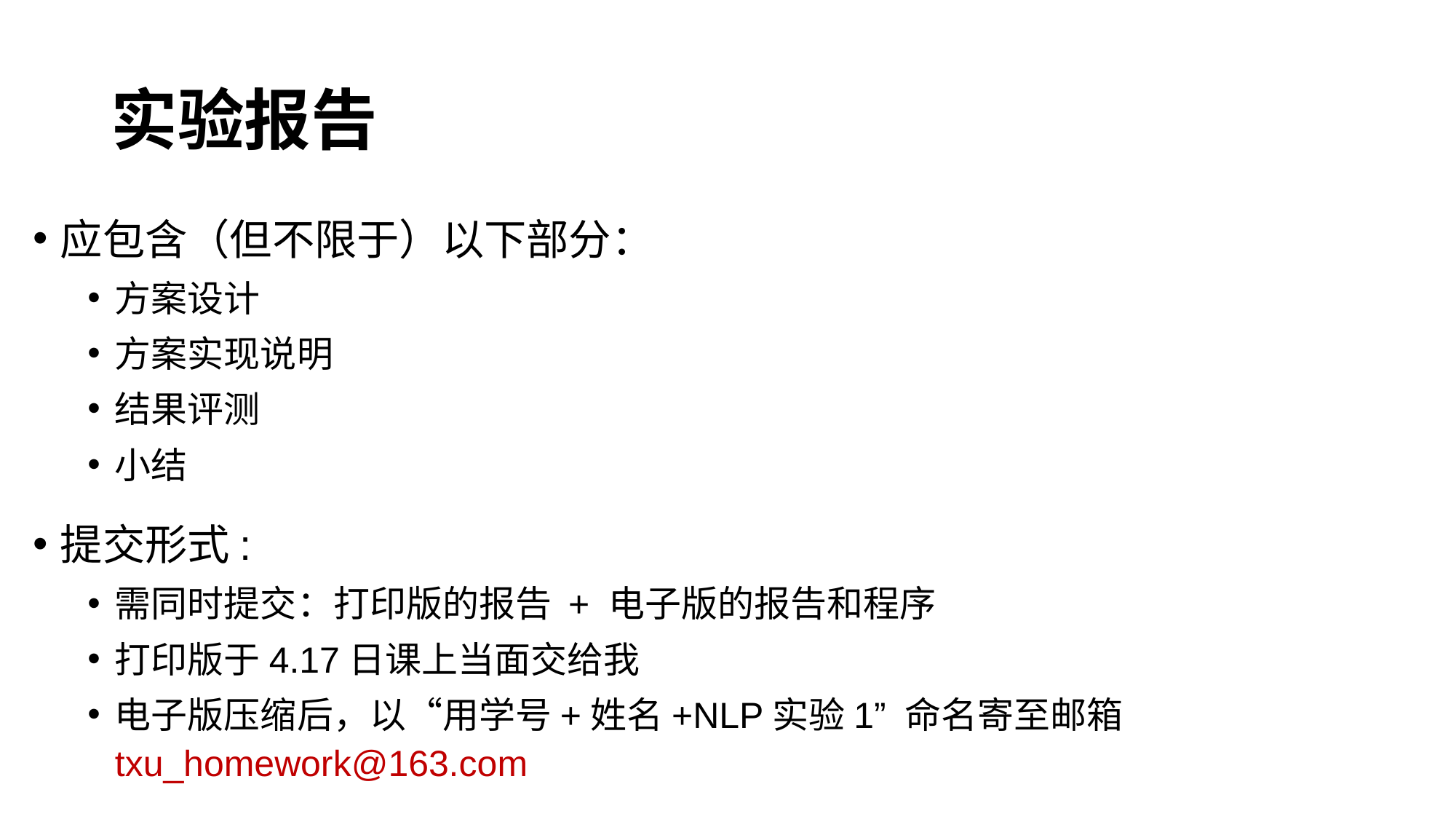

# 实验报告
应包含（但不限于）以下部分：
方案设计
方案实现说明
结果评测
小结
提交形式:
需同时提交：打印版的报告 + 电子版的报告和程序
打印版于4.17日课上当面交给我
电子版压缩后，以“用学号+姓名+NLP实验1” 命名寄至邮箱txu_homework@163.com